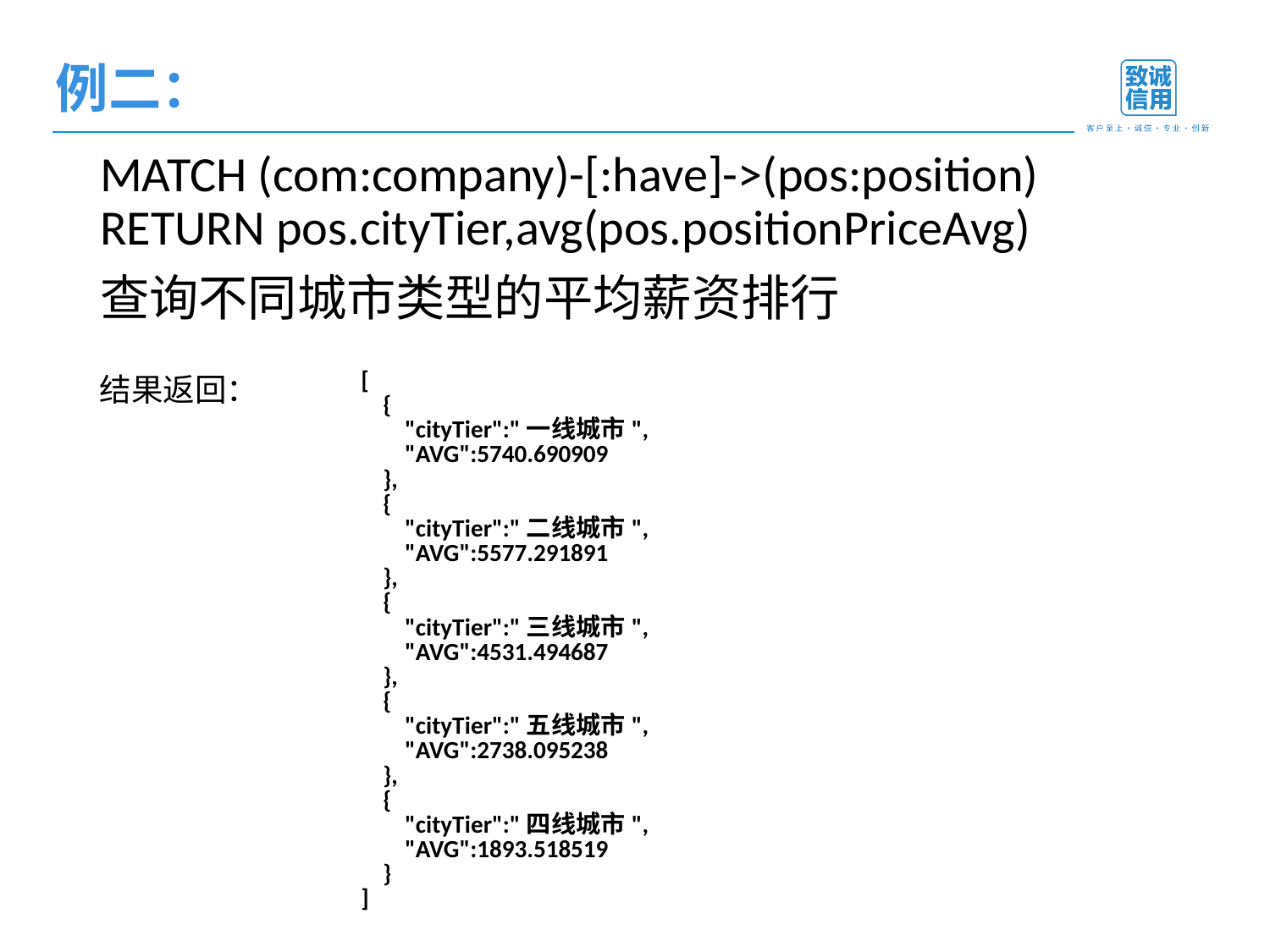

# 例二：
MATCH (com:company)-[:have]->(pos:position)
RETURN pos.cityTier,avg(pos.positionPriceAvg)
查询不同城市类型的平均薪资排行
[
    {
        "cityTier":"一线城市",
        "AVG":5740.690909
    },
    {
        "cityTier":"二线城市",
        "AVG":5577.291891
    },
    {
        "cityTier":"三线城市",
        "AVG":4531.494687
    },
    {
        "cityTier":"五线城市",
        "AVG":2738.095238
    },
    {
        "cityTier":"四线城市",
        "AVG":1893.518519
    }
]

结果返回：